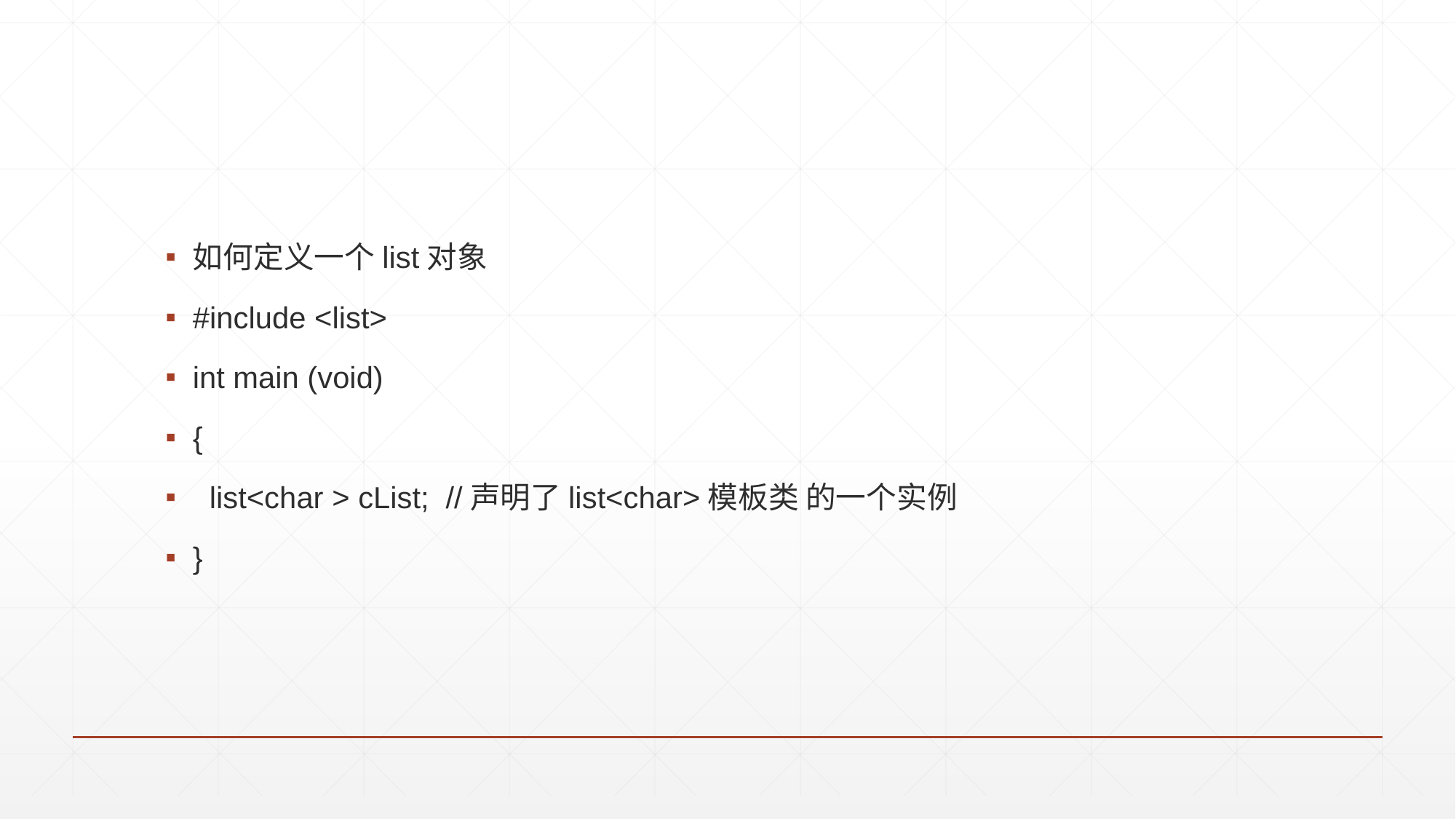

如何定义一个list对象
#include <list>
int main (void)
{
  list<char > cList;  //声明了list<char>模板类 的一个实例
}